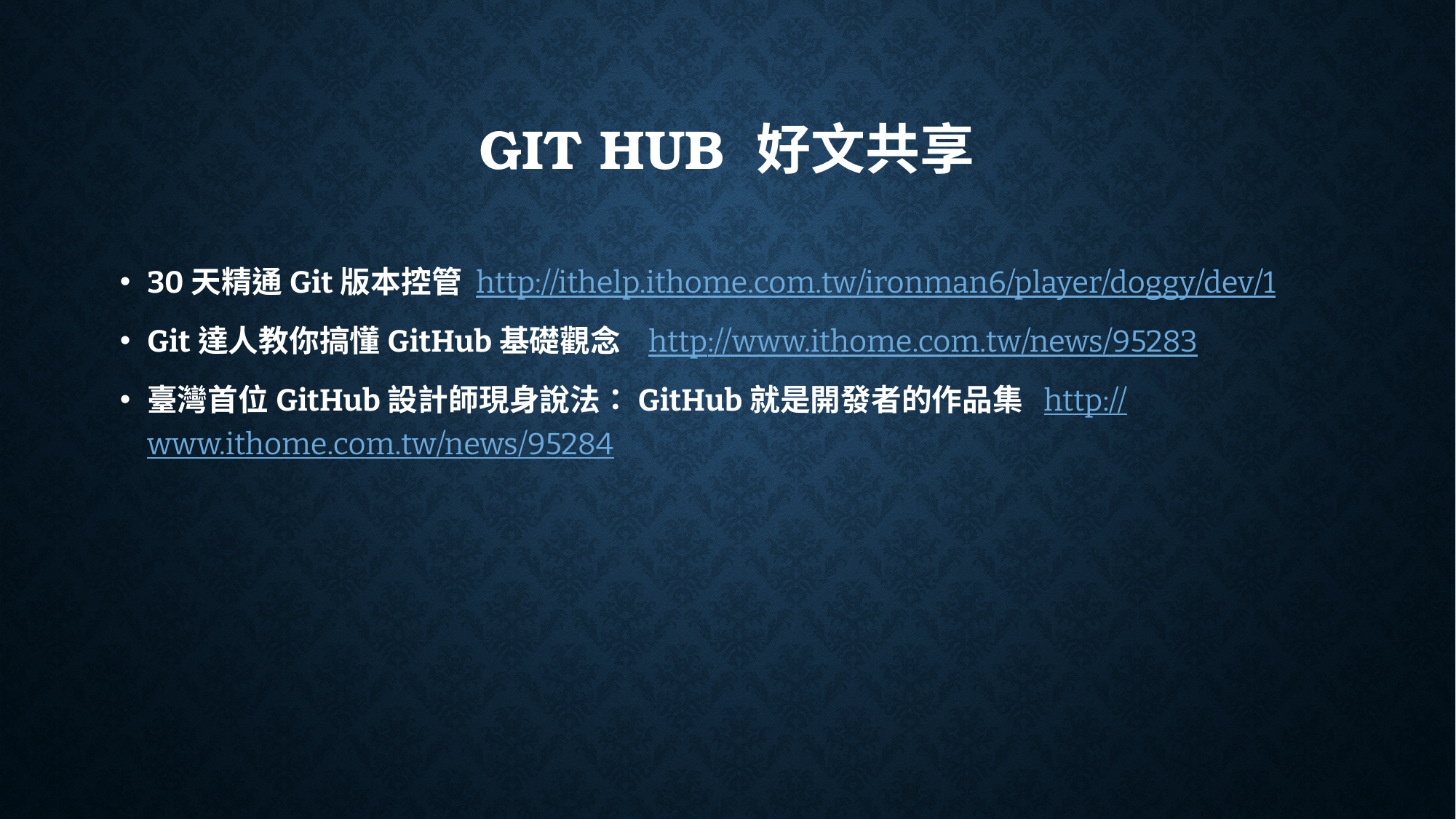

# Git Hub 好文共享
30天精通Git版本控管 http://ithelp.ithome.com.tw/ironman6/player/doggy/dev/1
Git達人教你搞懂GitHub基礎觀念   http://www.ithome.com.tw/news/95283
臺灣首位GitHub設計師現身說法：GitHub就是開發者的作品集  http://www.ithome.com.tw/news/95284